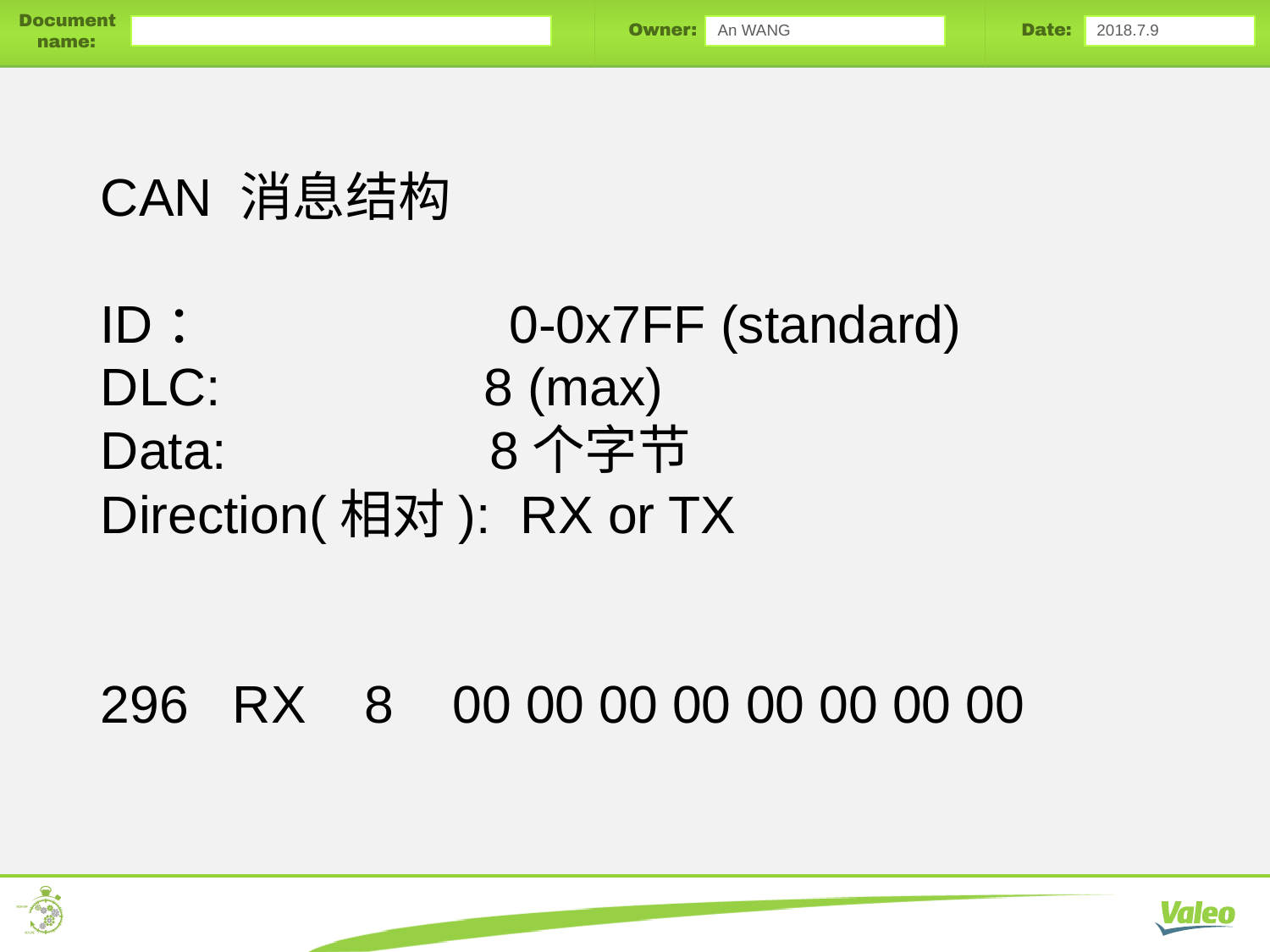

An WANG
2018.7.9
CAN 消息结构

ID：                   0-0x7FF (standard)
DLC:                  8 (max)
Data:                  8个字节
Direction(相对):  RX or TX

296   RX    8    00 00 00 00 00 00 00 00